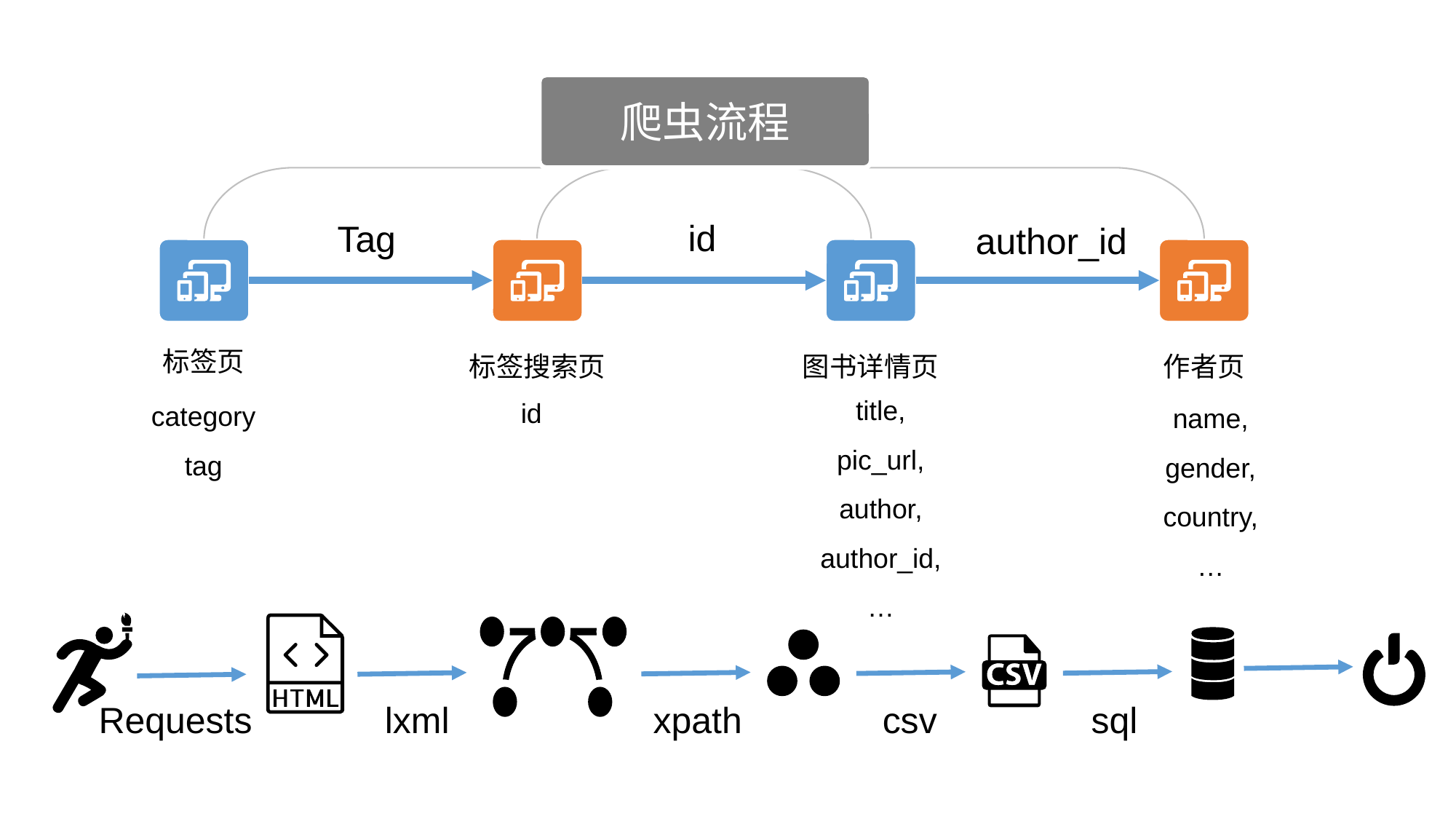

爬虫流程

标签页
category
tag
标签搜索页

图书详情页

作者页
id
Tag
author_id
title,
pic_url,
author,
author_id,
…

id
name,
gender,
country,
…

Requests
lxml
xpath
csv
sql